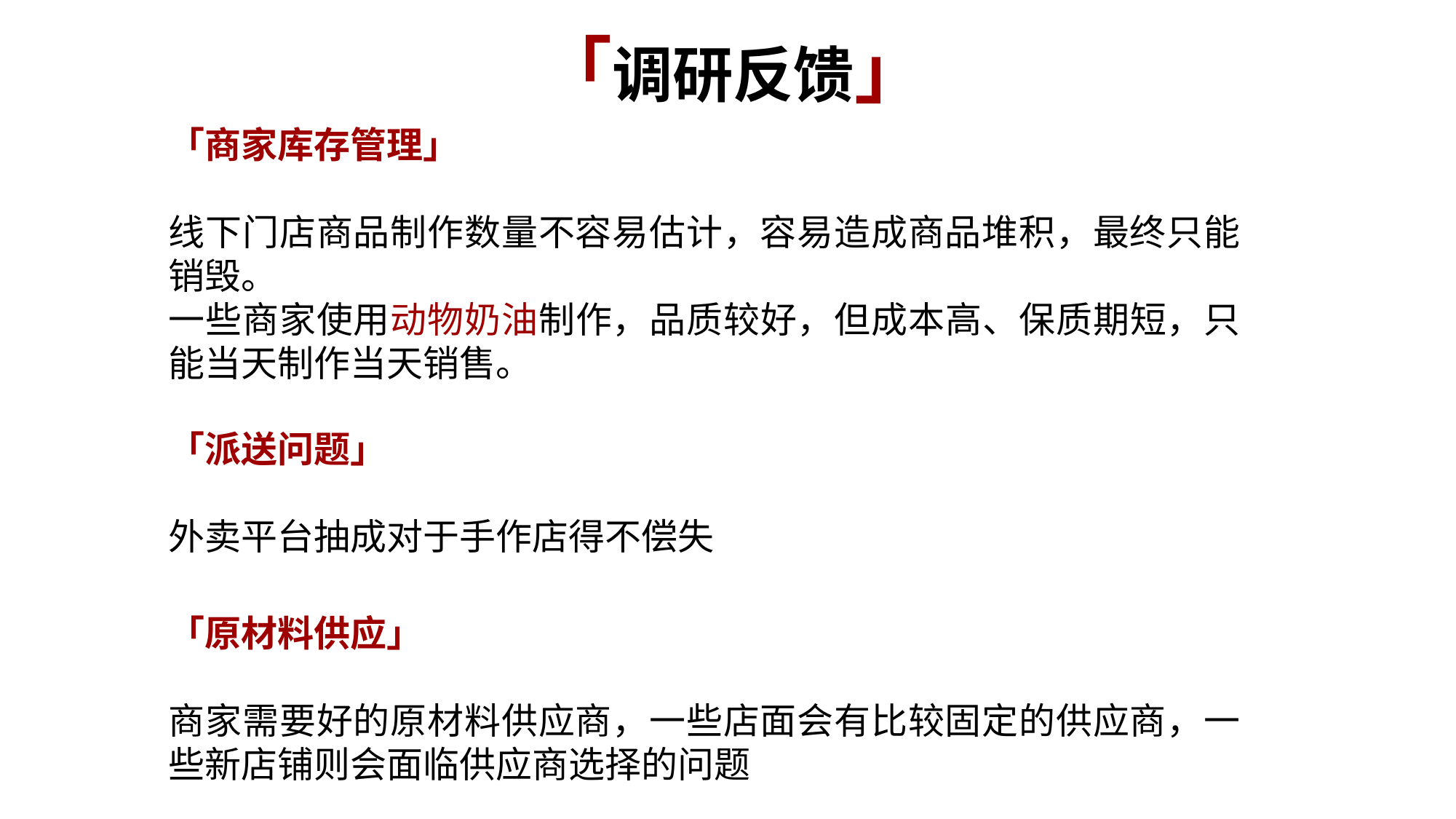

「调研反馈」

「商家库存管理」

线下门店商品制作数量不容易估计，容易造成商品堆积，最终只能销毁。
一些商家使用动物奶油制作，品质较好，但成本高、保质期短，只能当天制作当天销售。

「派送问题」

外卖平台抽成对于手作店得不偿失

「原材料供应」

商家需要好的原材料供应商，一些店面会有比较固定的供应商，一些新店铺则会面临供应商选择的问题